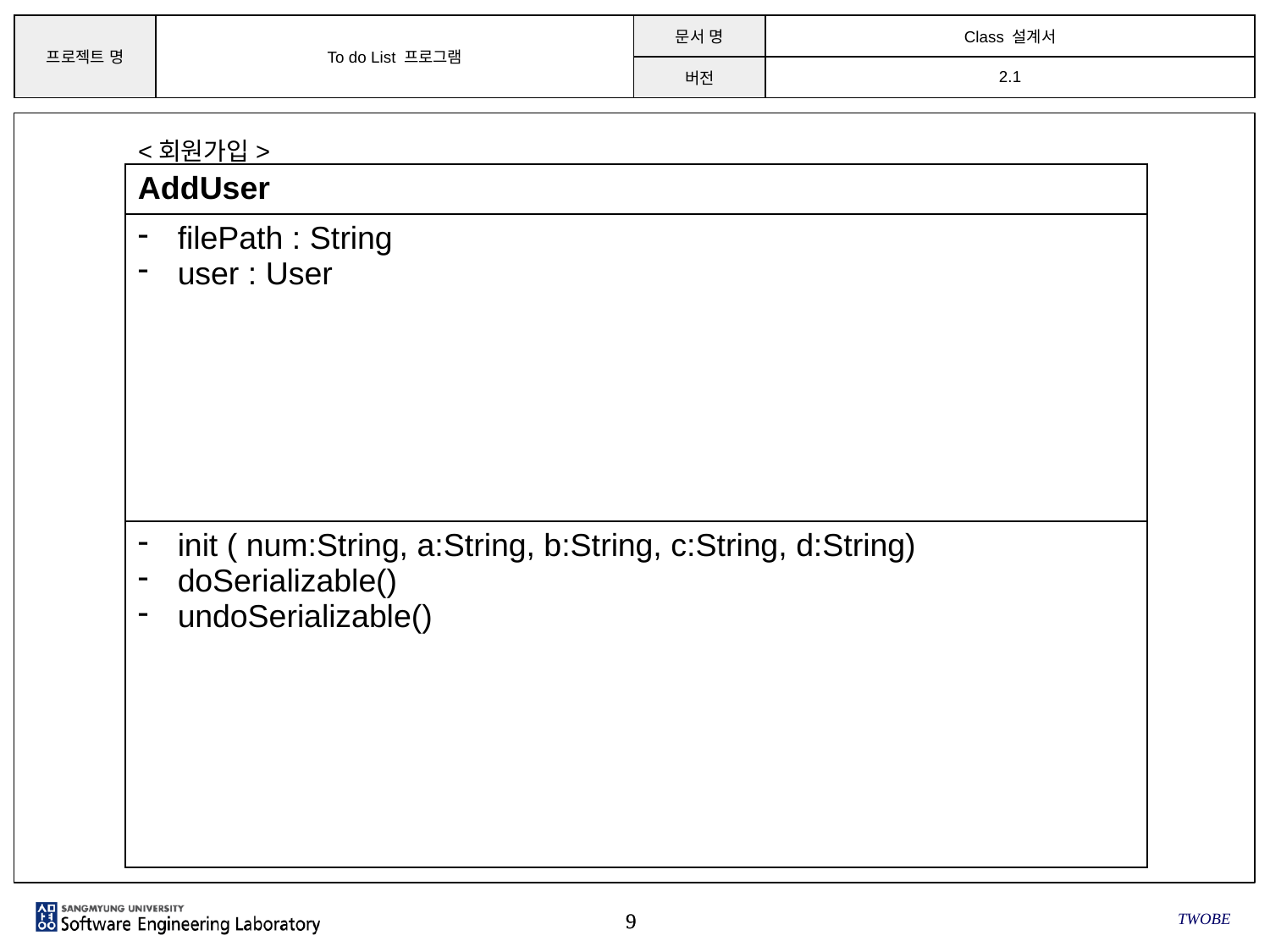

<회원가입>
| AddUser |
| --- |
| filePath : String user : User |
| init ( num:String, a:String, b:String, c:String, d:String) doSerializable() undoSerializable() |
TWOBE